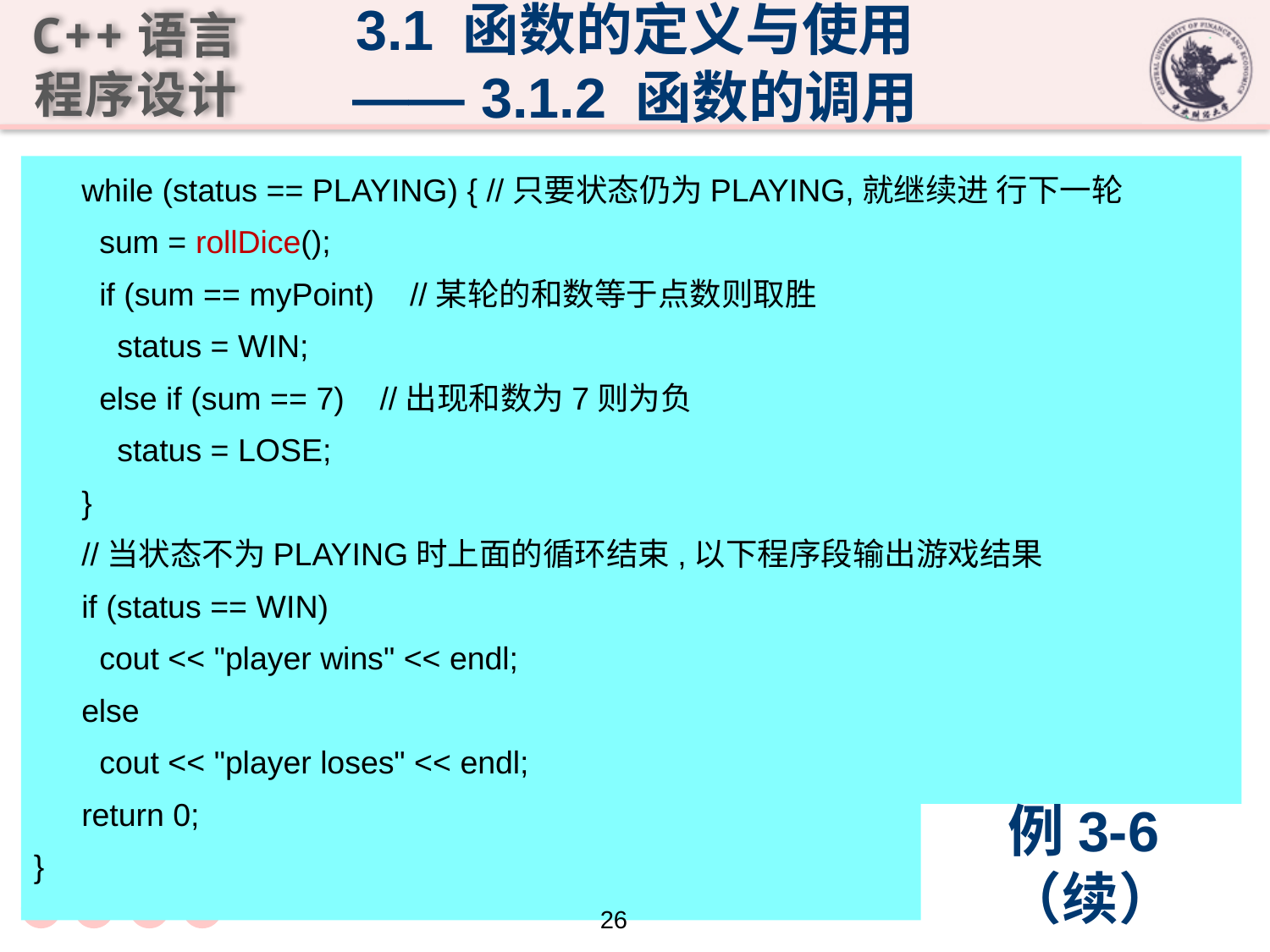

3.1 函数的定义与使用
—— 3.1.2 函数的调用
	while (status == PLAYING) { //只要状态仍为PLAYING,就继续进 行下一轮
	  sum = rollDice();
	  if (sum == myPoint)    //某轮的和数等于点数则取胜
	    status = WIN;
	  else if (sum == 7)    //出现和数为7则为负
	    status = LOSE;
	}
	//当状态不为PLAYING时上面的循环结束,以下程序段输出游戏结果
	if (status == WIN)
	  cout << "player wins" << endl;
	else
	  cout << "player loses" << endl;
	return 0;
}
# 例3-6（续）
26